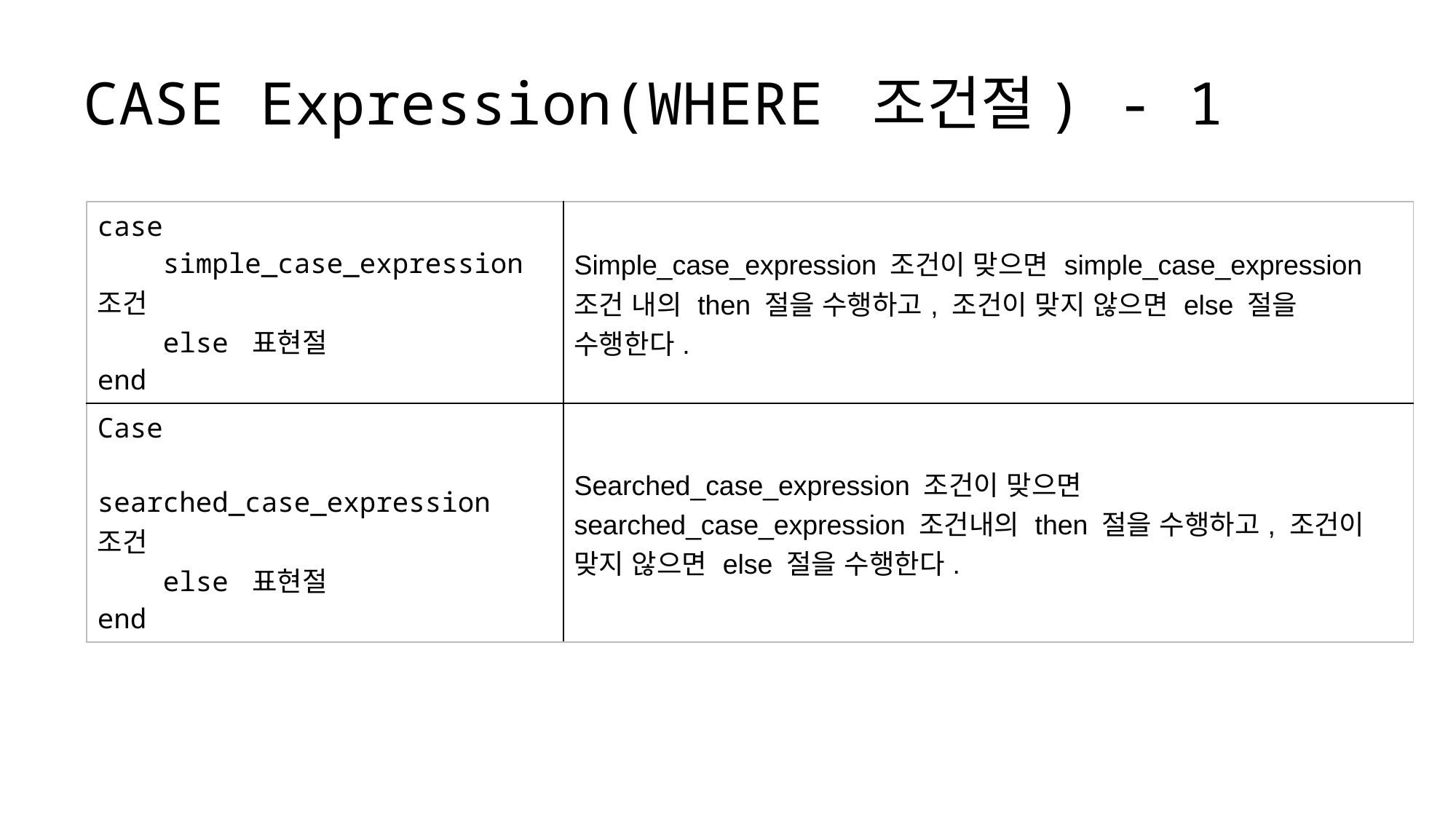

# CASE Expression(WHERE 조건절) - 1
| case simple\_case\_expression 조건 else 표현절 end | Simple\_case\_expression 조건이 맞으면 simple\_case\_expression 조건 내의 then 절을 수행하고, 조건이 맞지 않으면 else 절을 수행한다. |
| --- | --- |
| Case searched\_case\_expression 조건 else 표현절 end | Searched\_case\_expression 조건이 맞으면 searched\_case\_expression 조건내의 then 절을 수행하고, 조건이 맞지 않으면 else 절을 수행한다. |